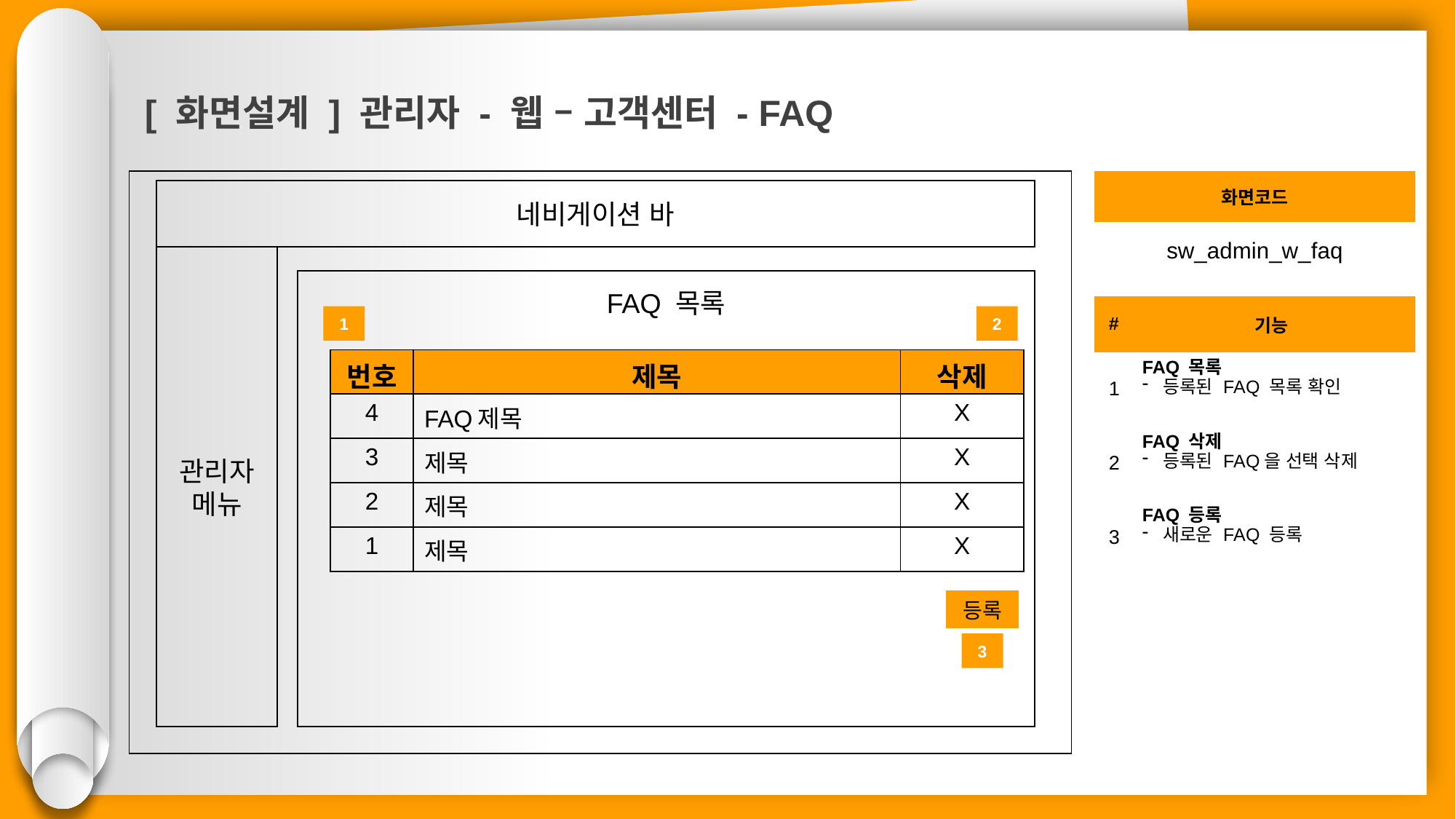

[ 화면설계 ] 관리자 - 웹 – 고객센터 - FAQ

| 화면코드 |
| --- |
| sw\_admin\_w\_faq |
네비게이션 바
관리자
메뉴
FAQ 목록

| # | 기능 |
| --- | --- |
| 1 | FAQ 목록 등록된 FAQ 목록 확인 |
| 2 | FAQ 삭제 등록된 FAQ을 선택 삭제 |
| 3 | FAQ 등록 새로운 FAQ 등록 |
1
2
| 번호 | 제목 | 삭제 |
| --- | --- | --- |
| 4 | FAQ제목 | X |
| 3 | 제목 | X |
| 2 | 제목 | X |
| 1 | 제목 | X |
등록
3